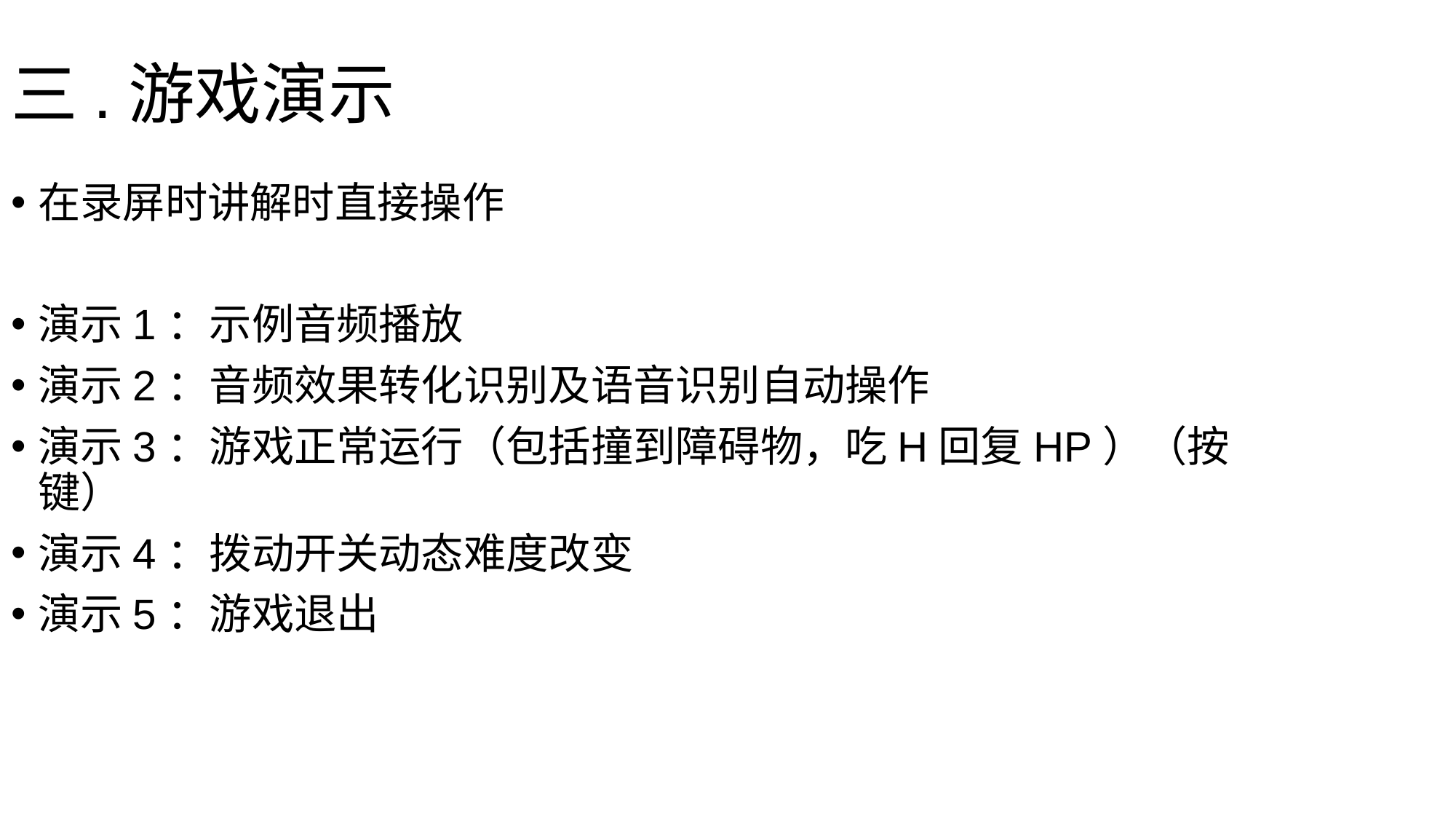

# 三.游戏演示
在录屏时讲解时直接操作

演示1：示例音频播放
演示2：音频效果转化识别及语音识别自动操作
演示3：游戏正常运行（包括撞到障碍物，吃H回复HP）（按键）
演示4：拨动开关动态难度改变
演示5：游戏退出